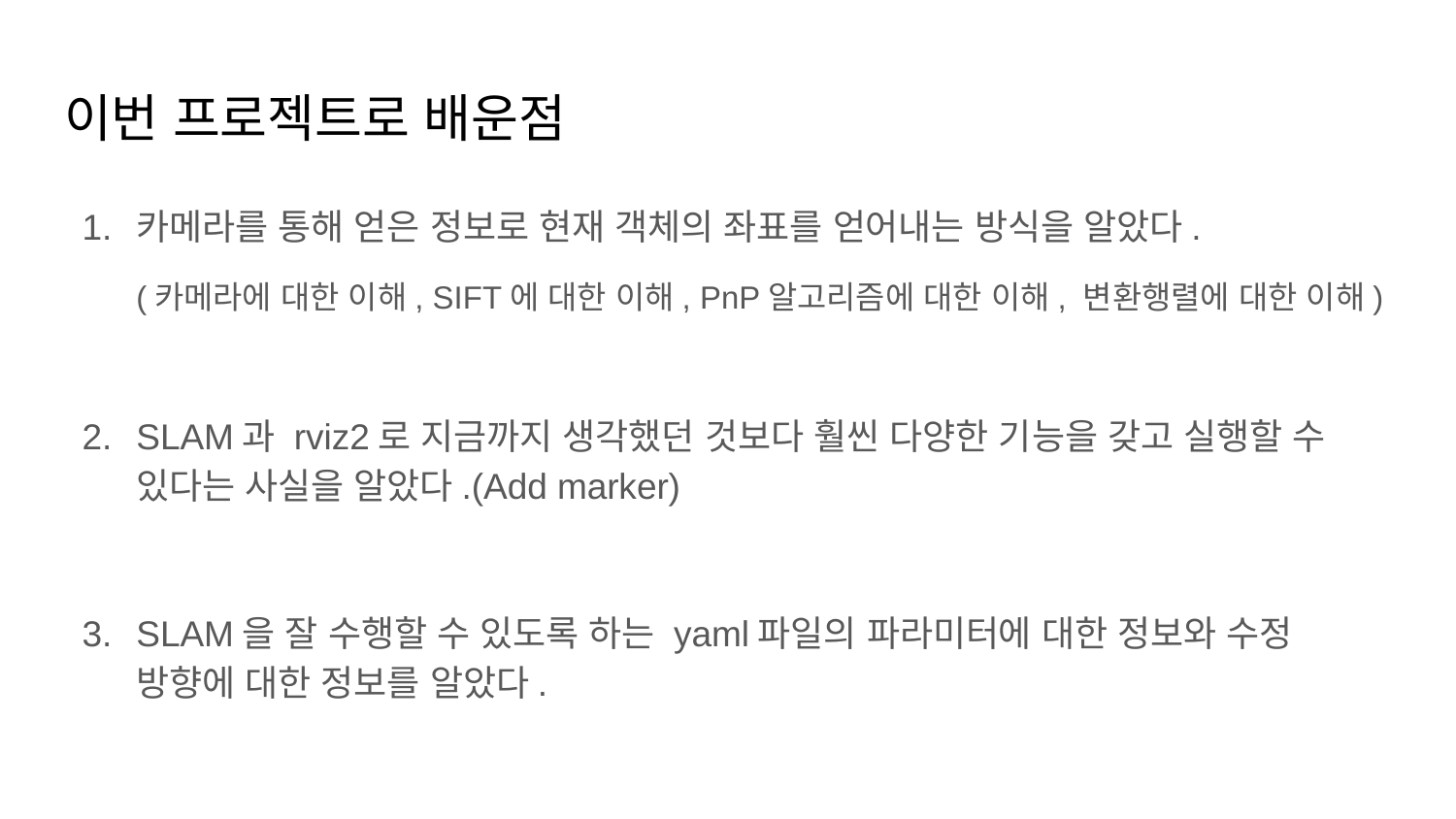

# 이번 프로젝트로 배운점
카메라를 통해 얻은 정보로 현재 객체의 좌표를 얻어내는 방식을 알았다.
(카메라에 대한 이해, SIFT에 대한 이해, PnP알고리즘에 대한 이해, 변환행렬에 대한 이해)

SLAM과 rviz2로 지금까지 생각했던 것보다 훨씬 다양한 기능을 갖고 실행할 수 있다는 사실을 알았다.(Add marker)

SLAM을 잘 수행할 수 있도록 하는 yaml파일의 파라미터에 대한 정보와 수정 방향에 대한 정보를 알았다.